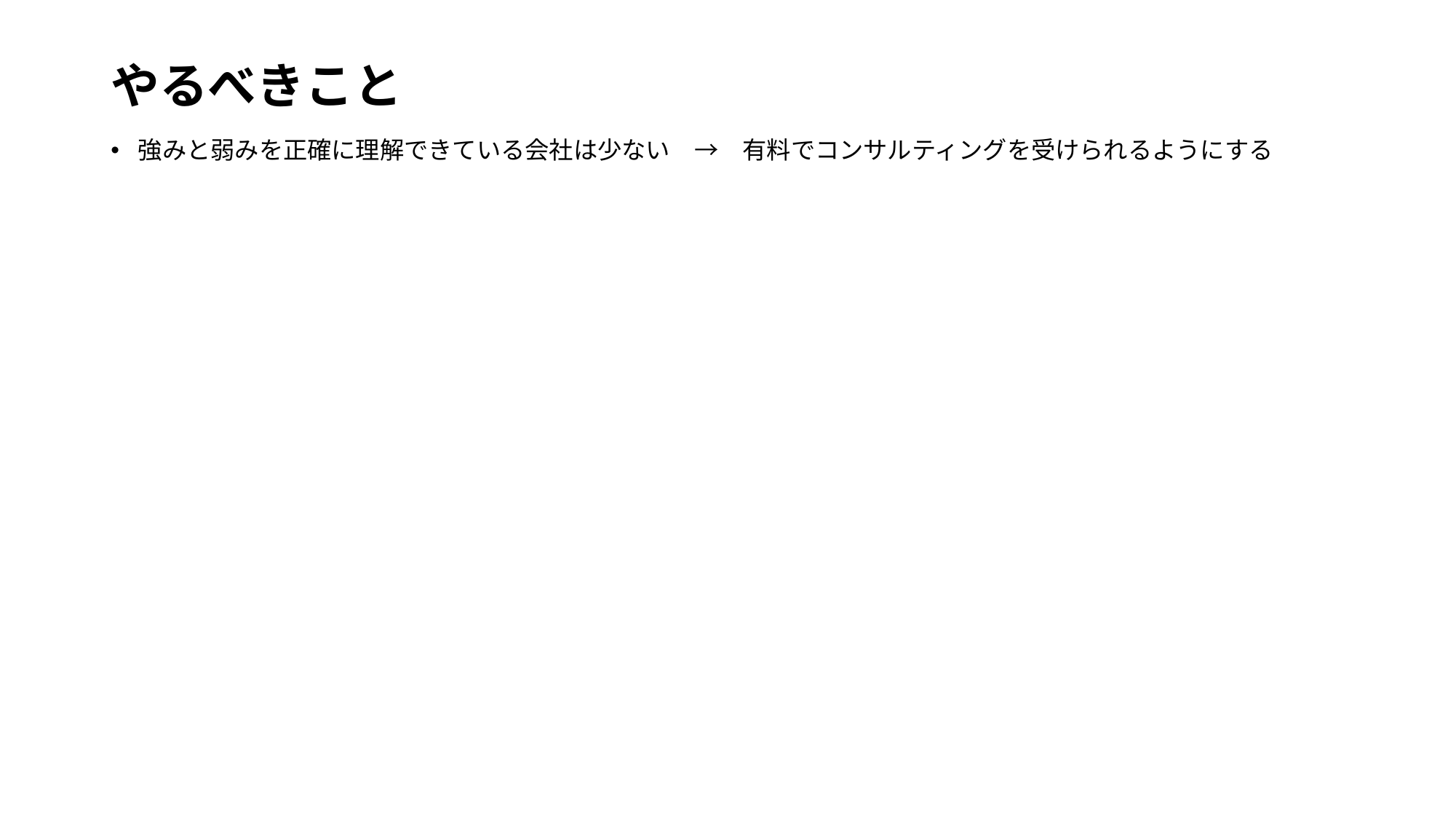

# やるべきこと
強みと弱みを正確に理解できている会社は少ない　→　有料でコンサルティングを受けられるようにする